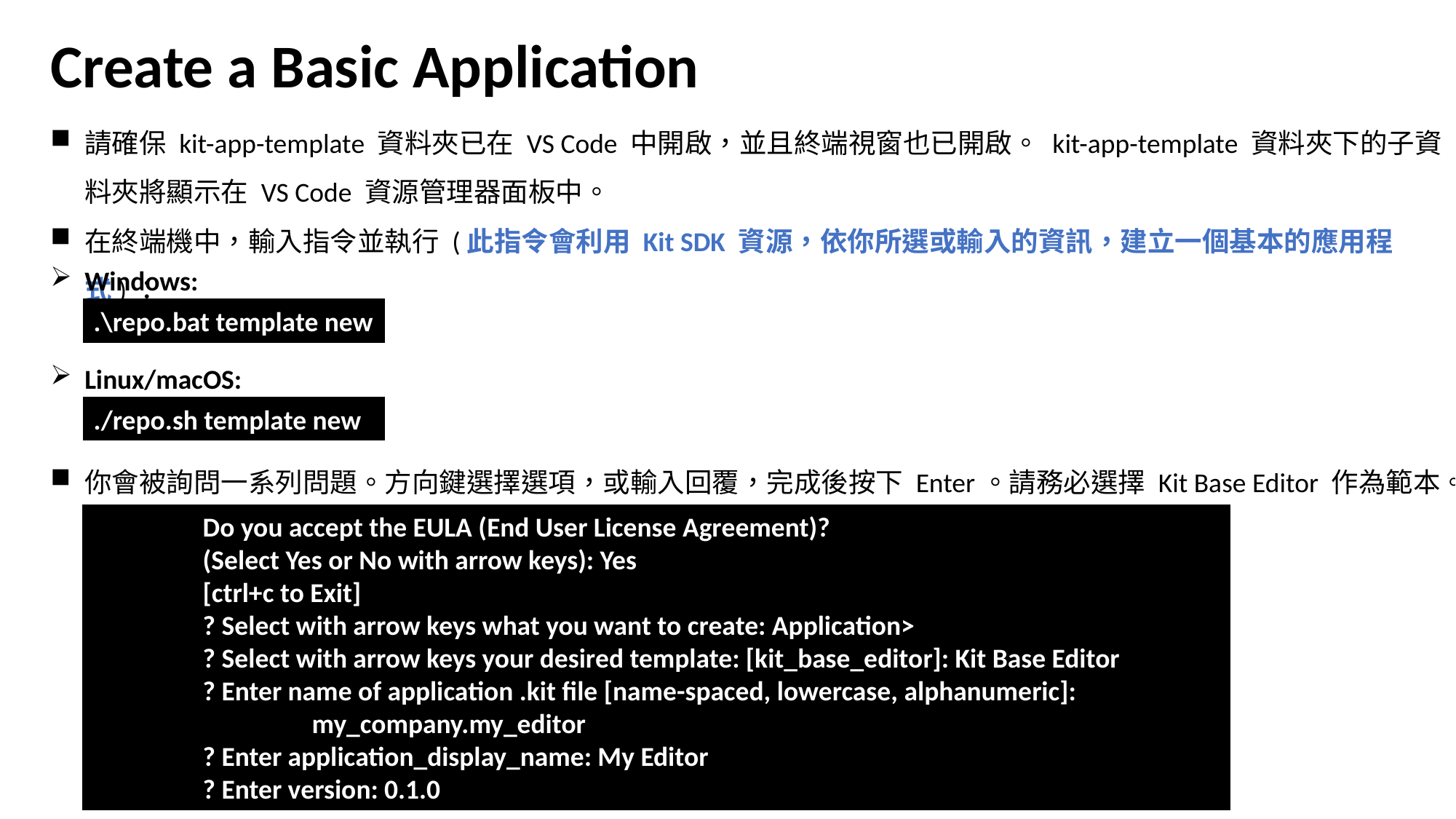

Create a Basic Application
請確保 kit-app-template 資料夾已在 VS Code 中開啟，並且終端視窗也已開啟。 kit-app-template 資料夾下的子資料夾將顯示在 VS Code 資源管理器面板中。
在終端機中，輸入指令並執行 (此指令會利用 Kit SDK 資源，依你所選或輸入的資訊，建立一個基本的應用程式)：
Windows:

Linux/macOS:

.\repo.bat template new
./repo.sh template new
你會被詢問一系列問題。方向鍵選擇選項，或輸入回覆，完成後按下 Enter。請務必選擇 Kit Base Editor 作為範本。
	Do you accept the EULA (End User License Agreement)?
	(Select Yes or No with arrow keys): Yes
	[ctrl+c to Exit]
	? Select with arrow keys what you want to create: Application>
	? Select with arrow keys your desired template: [kit_base_editor]: Kit Base Editor
	? Enter name of application .kit file [name-spaced, lowercase, alphanumeric]:
		my_company.my_editor
	? Enter application_display_name: My Editor
	? Enter version: 0.1.0